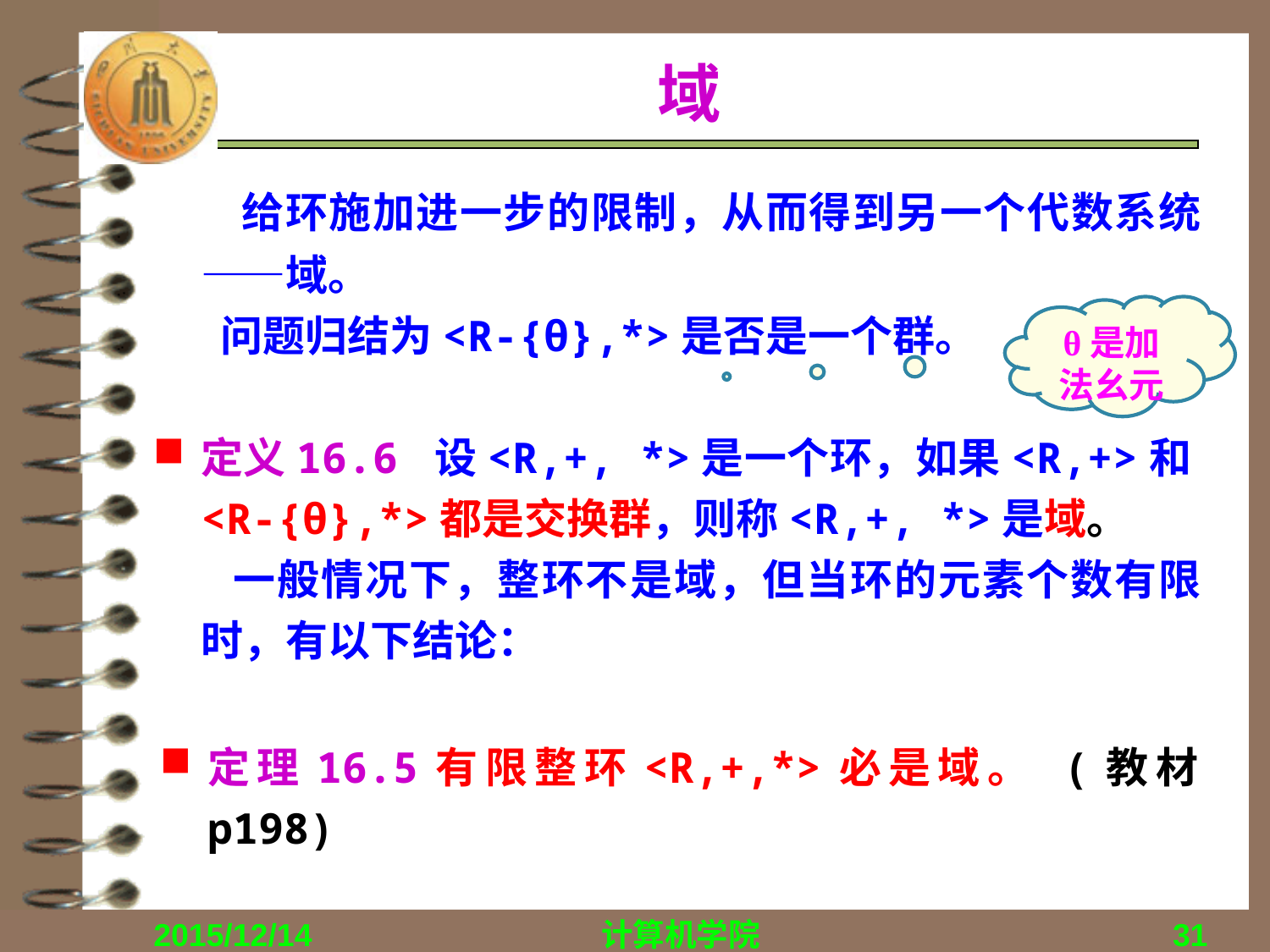

# 域
      给环施加进一步的限制，从而得到另一个代数系统——域。
      问题归结为<R-{θ},*>是否是一个群。

定义16.6 设<R,+, *>是一个环，如果<R,+>和<R-{θ},*>都是交换群，则称<R,+, *>是域。
      一般情况下，整环不是域，但当环的元素个数有限时，有以下结论：

θ是加法幺元
定理16.5有限整环<R,+,*>必是域。 (教材p198)
2015/12/14
计算机学院
31